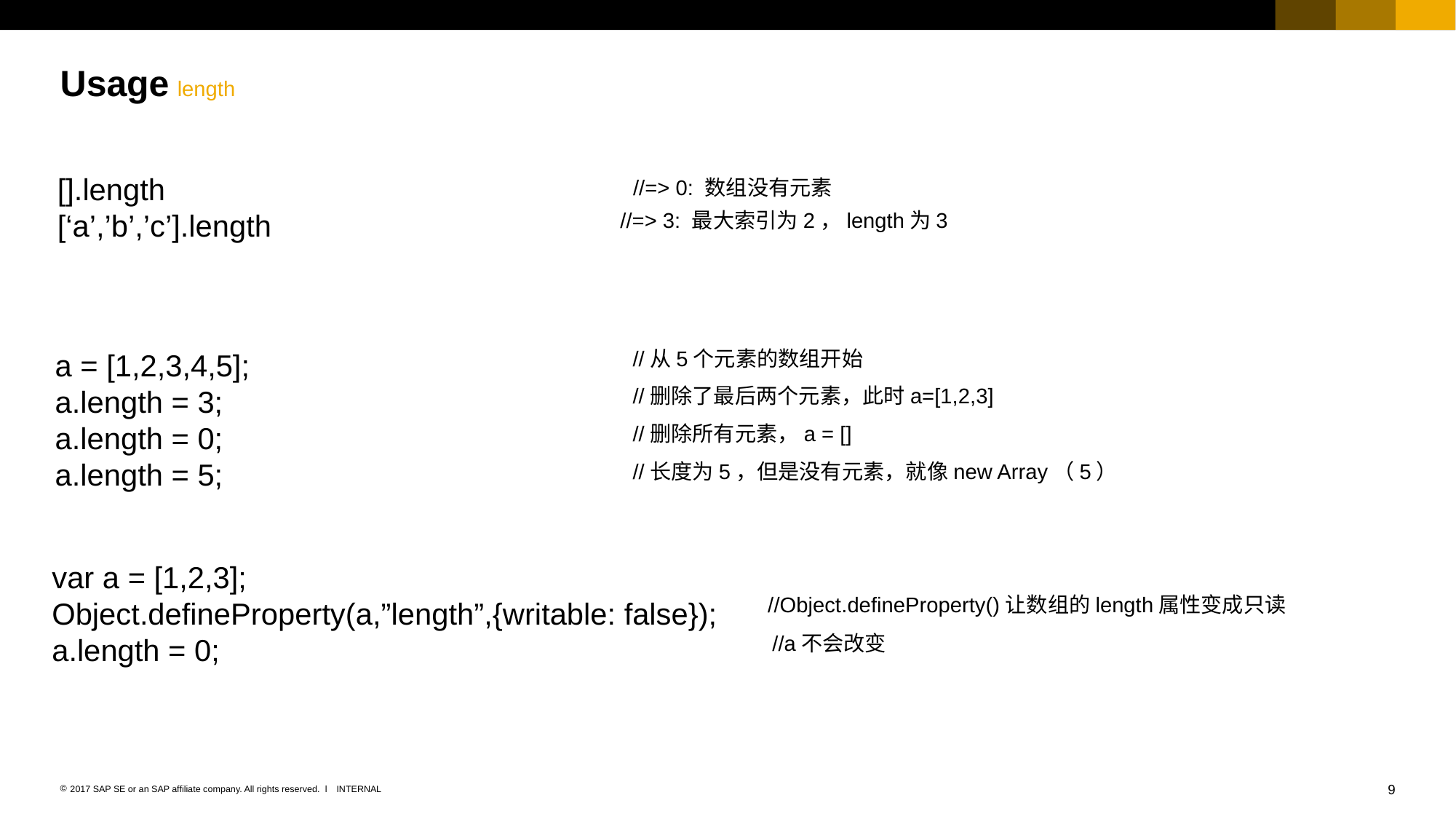

# Usage
length
[].length
[‘a’,’b’,’c’].length
//=> 0: 数组没有元素
//=> 3: 最大索引为2，length为3
a = [1,2,3,4,5];
a.length = 3;
a.length = 0;
a.length = 5;
//从5个元素的数组开始
//删除了最后两个元素，此时a=[1,2,3]
//删除所有元素，a = []
//长度为5，但是没有元素，就像new Array（5）
var a = [1,2,3];
Object.defineProperty(a,”length”,{writable: false});
a.length = 0;
//Object.defineProperty()让数组的length属性变成只读
//a不会改变
9